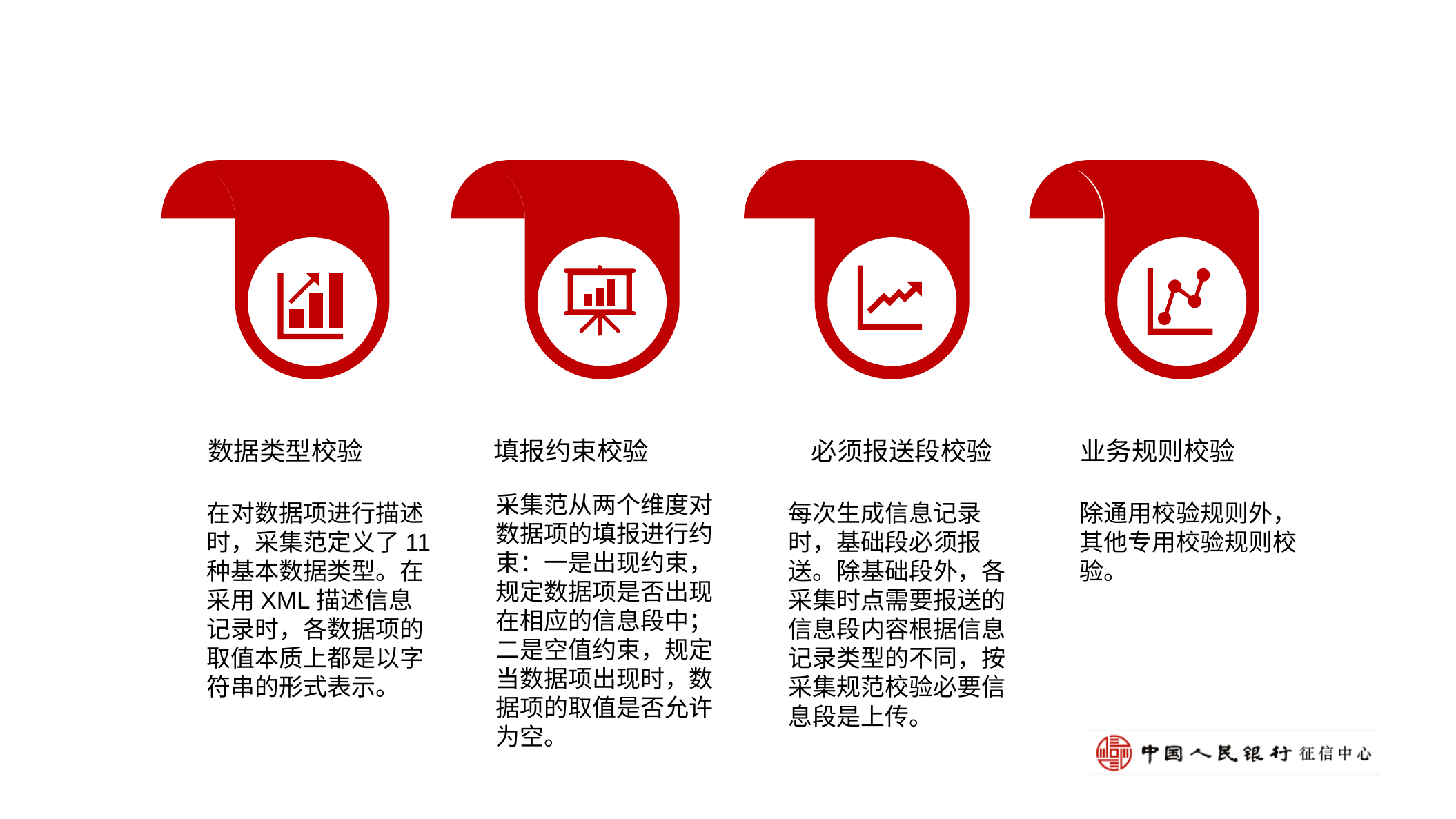

数据类型校验
填报约束校验
必须报送段校验
业务规则校验
采集范从两个维度对数据项的填报进行约束：一是出现约束，规定数据项是否出现在相应的信息段中；二是空值约束，规定当数据项出现时，数据项的取值是否允许为空。
在对数据项进行描述时，采集范定义了11种基本数据类型。在采用XML描述信息记录时，各数据项的取值本质上都是以字符串的形式表示。
每次生成信息记录时，基础段必须报送。除基础段外，各采集时点需要报送的信息段内容根据信息记录类型的不同，按采集规范校验必要信息段是上传。
除通用校验规则外，其他专用校验规则校验。